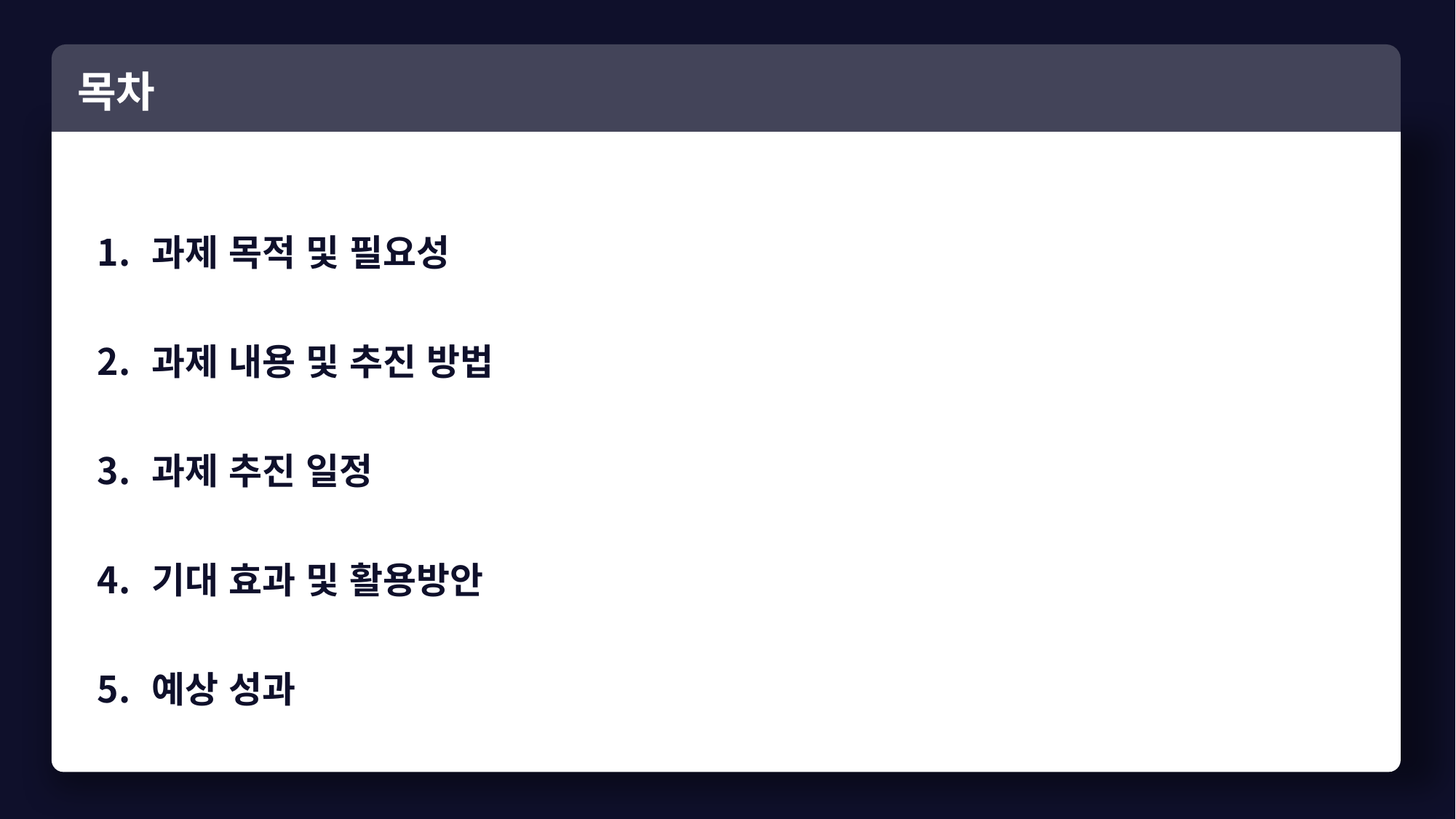

목차

과제 목적 및 필요성
과제 내용 및 추진 방법
과제 추진 일정
기대 효과 및 활용방안
예상 성과